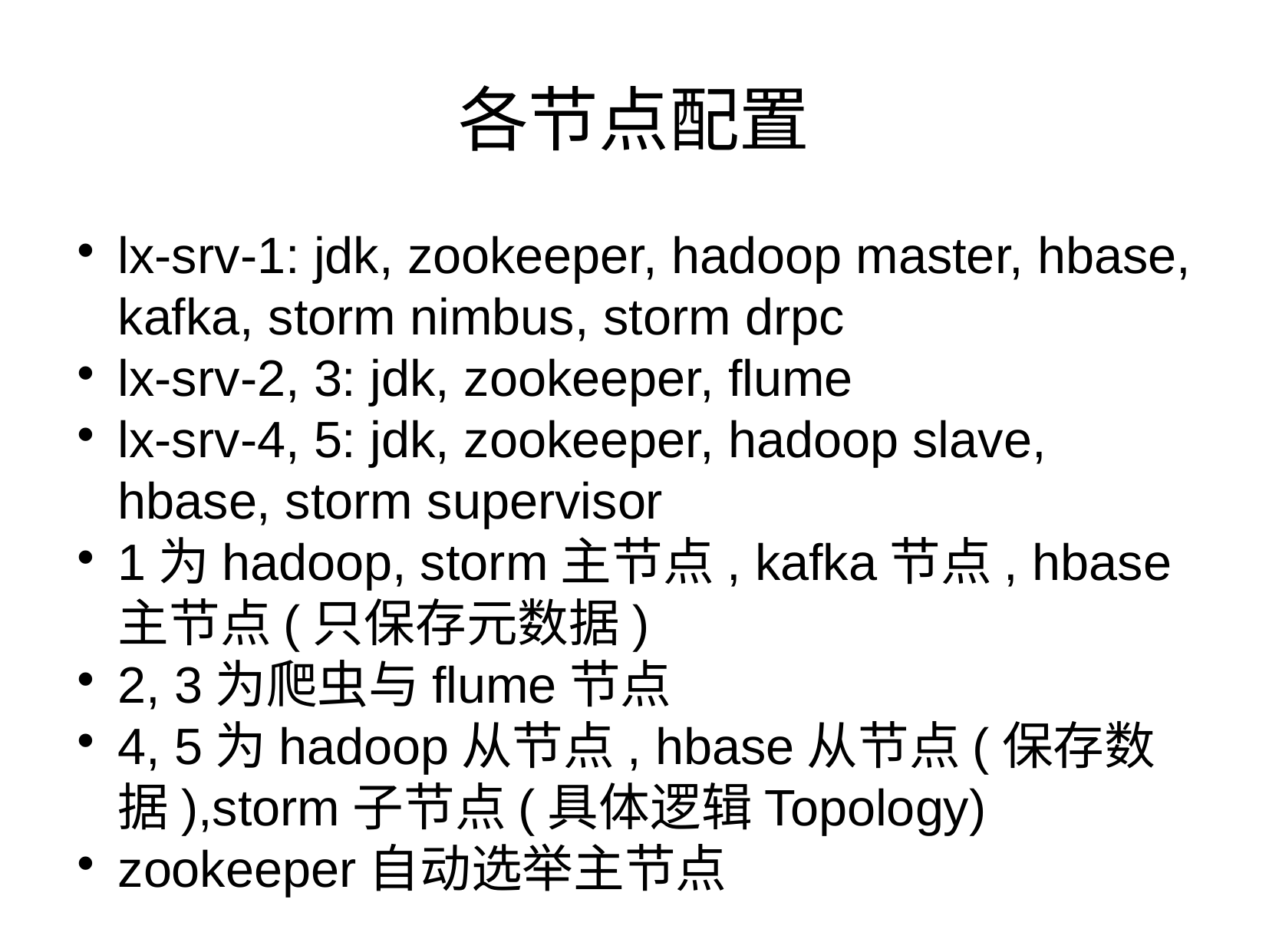

各节点配置
lx-srv-1: jdk, zookeeper, hadoop master, hbase, kafka, storm nimbus, storm drpc
lx-srv-2, 3: jdk, zookeeper, flume
lx-srv-4, 5: jdk, zookeeper, hadoop slave, hbase, storm supervisor
1为hadoop, storm主节点, kafka节点, hbase主节点(只保存元数据)
2, 3为爬虫与flume节点
4, 5为hadoop从节点, hbase从节点(保存数据),storm子节点(具体逻辑Topology)
zookeeper自动选举主节点